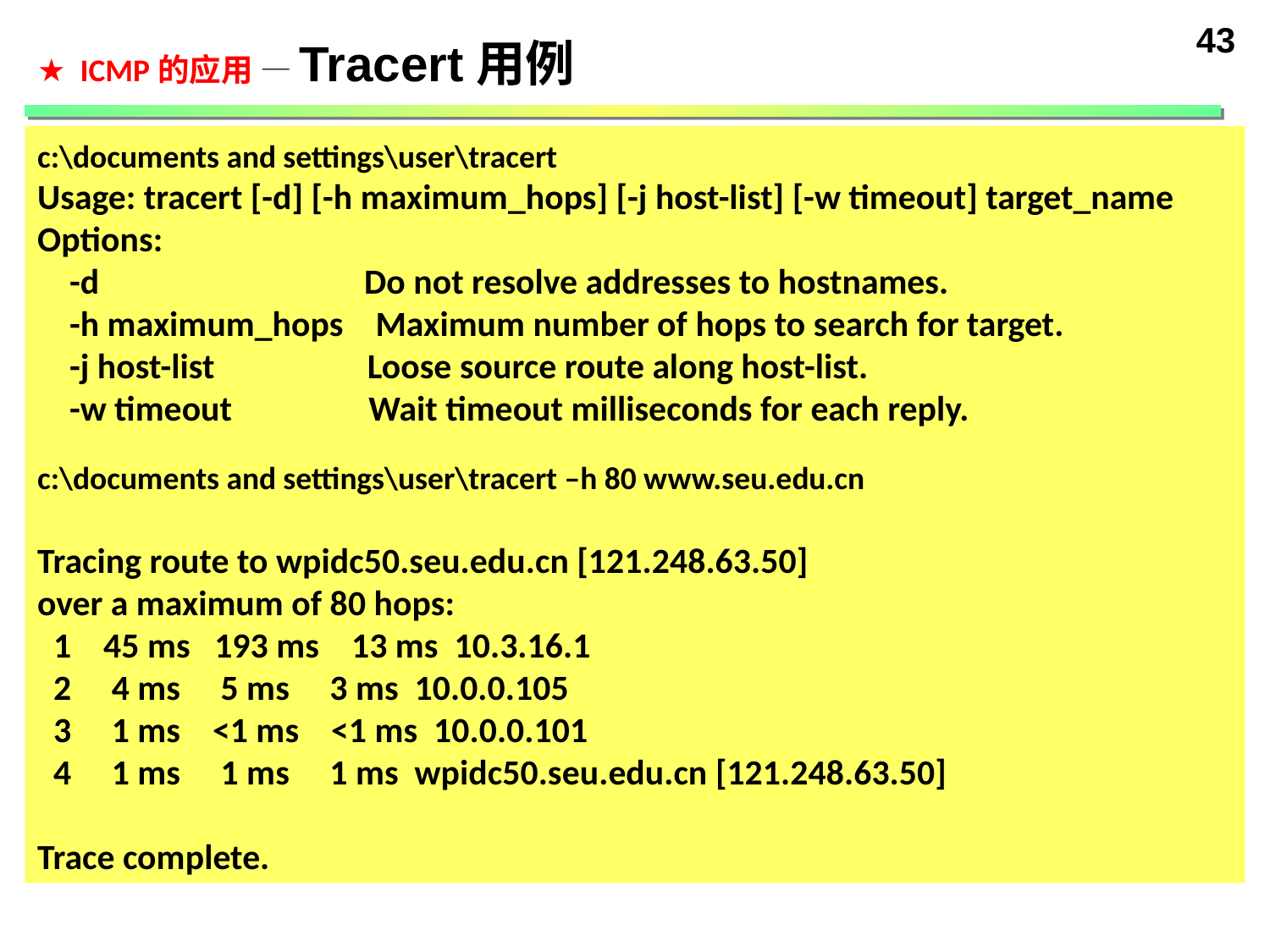

43
★  ICMP的应用 —Tracert用例

c:\documents and settings\user\tracert
Usage: tracert [-d] [-h maximum_hops] [-j host-list] [-w timeout] target_name
Options:
    -d                                 Do not resolve addresses to hostnames.
    -h maximum_hops    Maximum number of hops to search for target.
    -j host-list                   Loose source route along host-list.
    -w timeout                 Wait timeout milliseconds for each reply.

c:\documents and settings\user\tracert –h 80 www.seu.edu.cn

Tracing route to wpidc50.seu.edu.cn [121.248.63.50]
over a maximum of 80 hops:
  1    45 ms   193 ms    13 ms  10.3.16.1
  2     4 ms     5 ms     3 ms  10.0.0.105
  3     1 ms    <1 ms    <1 ms  10.0.0.101
  4     1 ms     1 ms     1 ms  wpidc50.seu.edu.cn [121.248.63.50]

Trace complete.